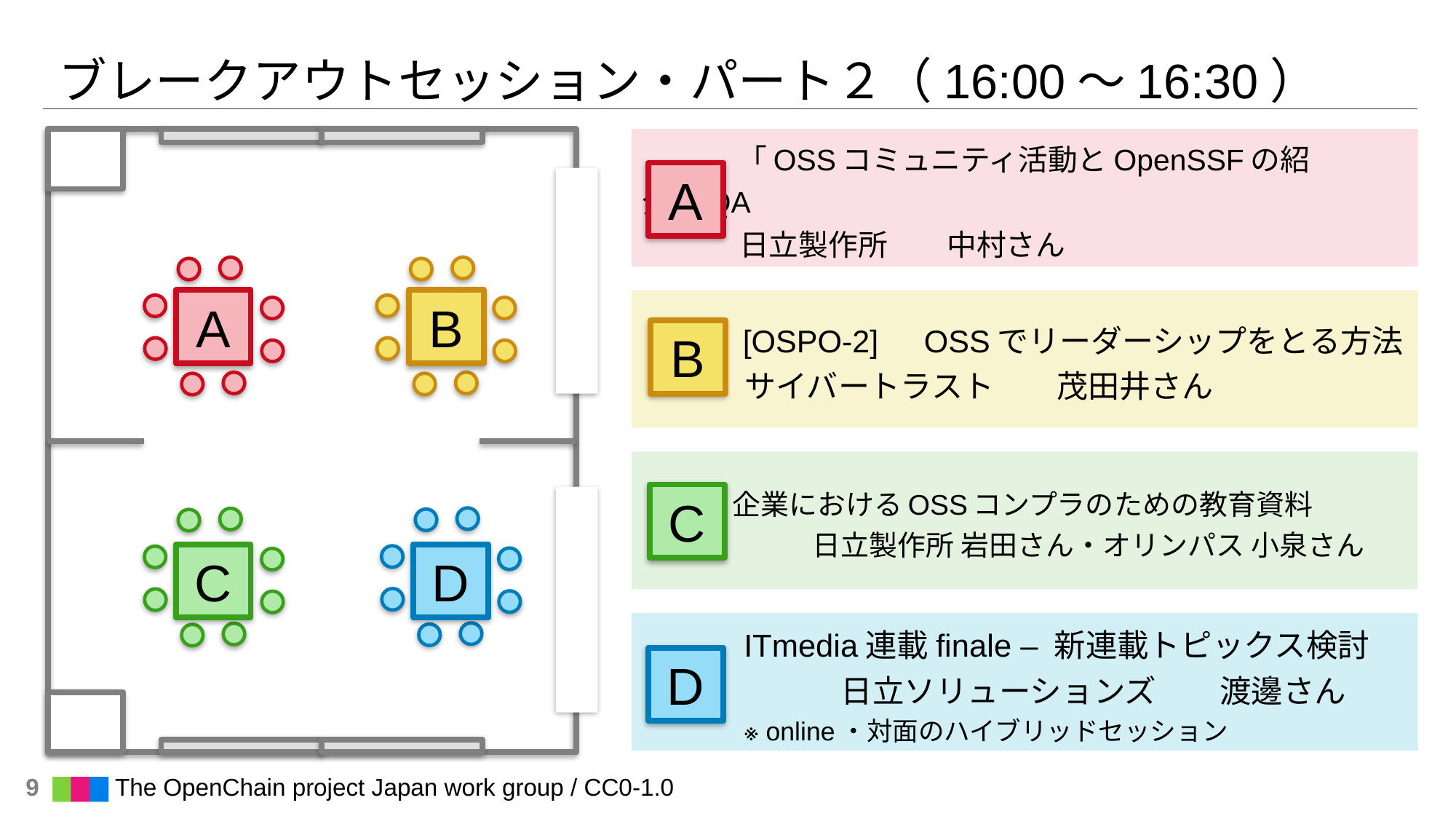

ブレークアウトセッション・パート２（16:00～16:30）

「OSSコミュニティ活動とOpenSSFの紹介」QA
	日立製作所　　中村さん
A

A
B
[OSPO-2]　OSSでリーダーシップをとる方法
	サイバートラスト　　茂田井さん

B

企業におけるOSSコンプラのための教育資料
	日立製作所 岩田さん・オリンパス 小泉さん
C

C
D

ITmedia連載finale – 新連載トピックス検討	　　　日立ソリューションズ　　渡邊さん
※ online・対面のハイブリッドセッション

D